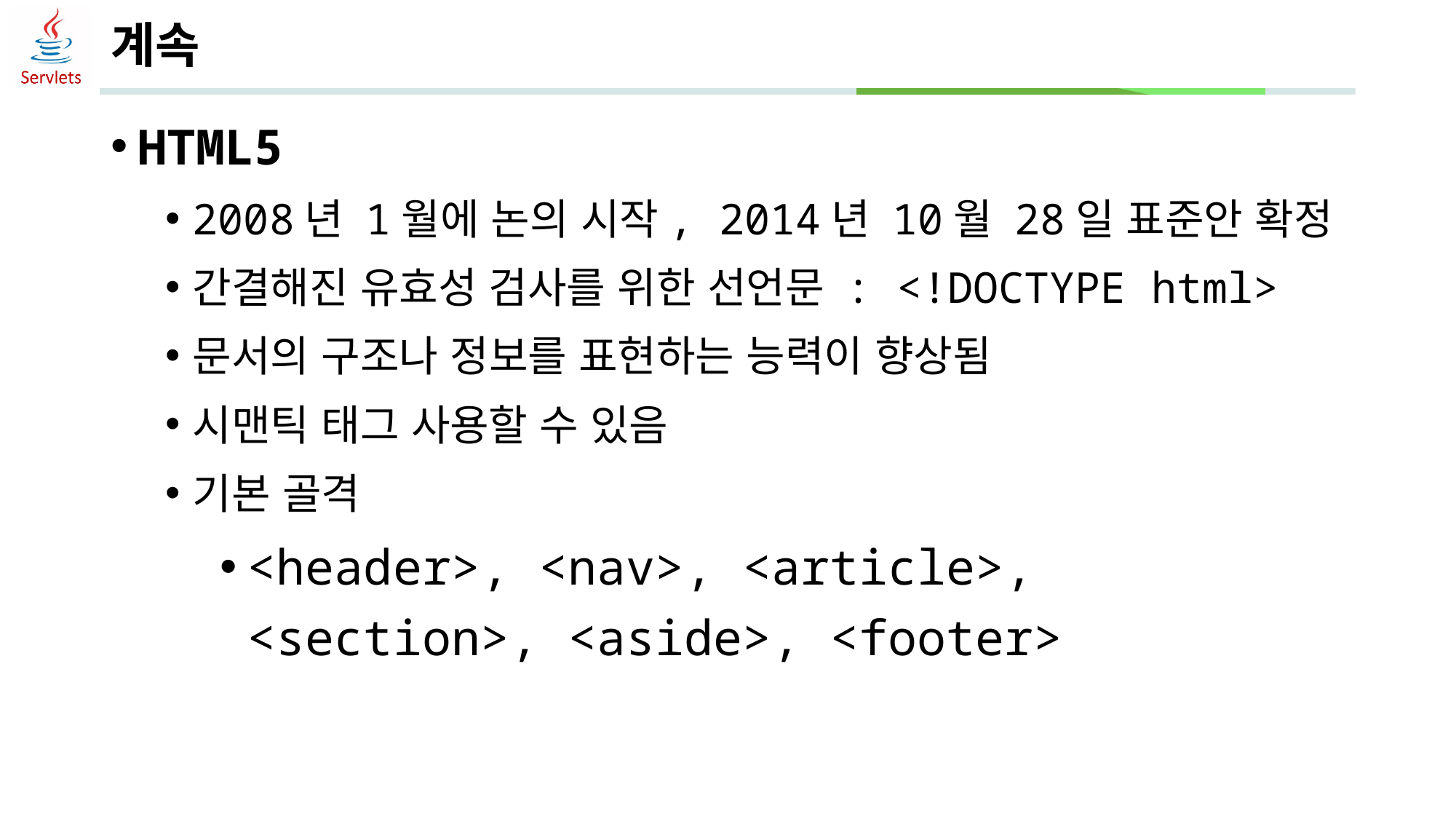

# 계속
HTML5
2008년 1월에 논의 시작, 2014년 10월 28일 표준안 확정
간결해진 유효성 검사를 위한 선언문 : <!DOCTYPE html>
문서의 구조나 정보를 표현하는 능력이 향상됨
시맨틱 태그 사용할 수 있음
기본 골격
<header>, <nav>, <article>, <section>, <aside>, <footer>